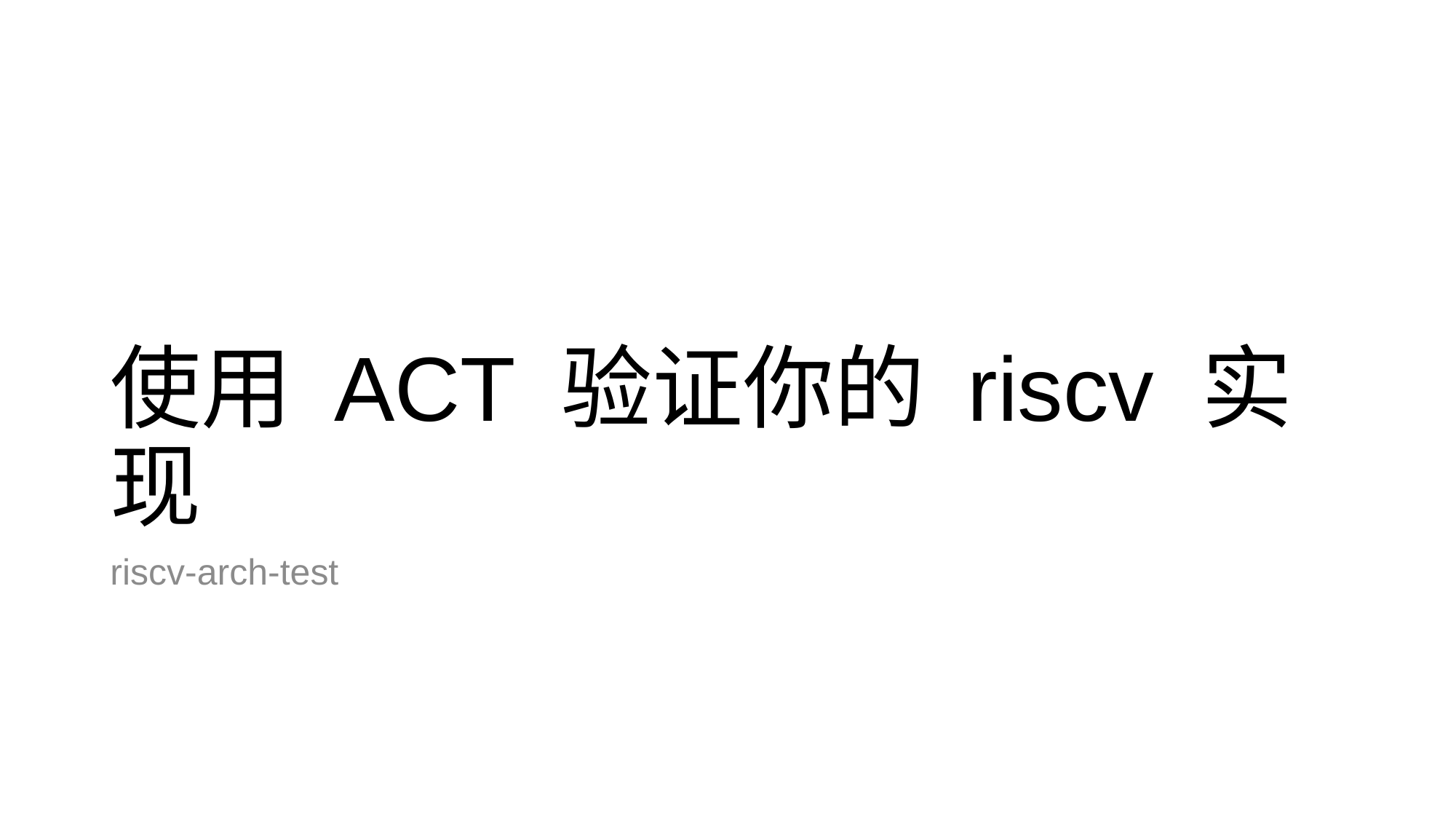

# 使用 ACT 验证你的 riscv 实现
riscv-arch-test